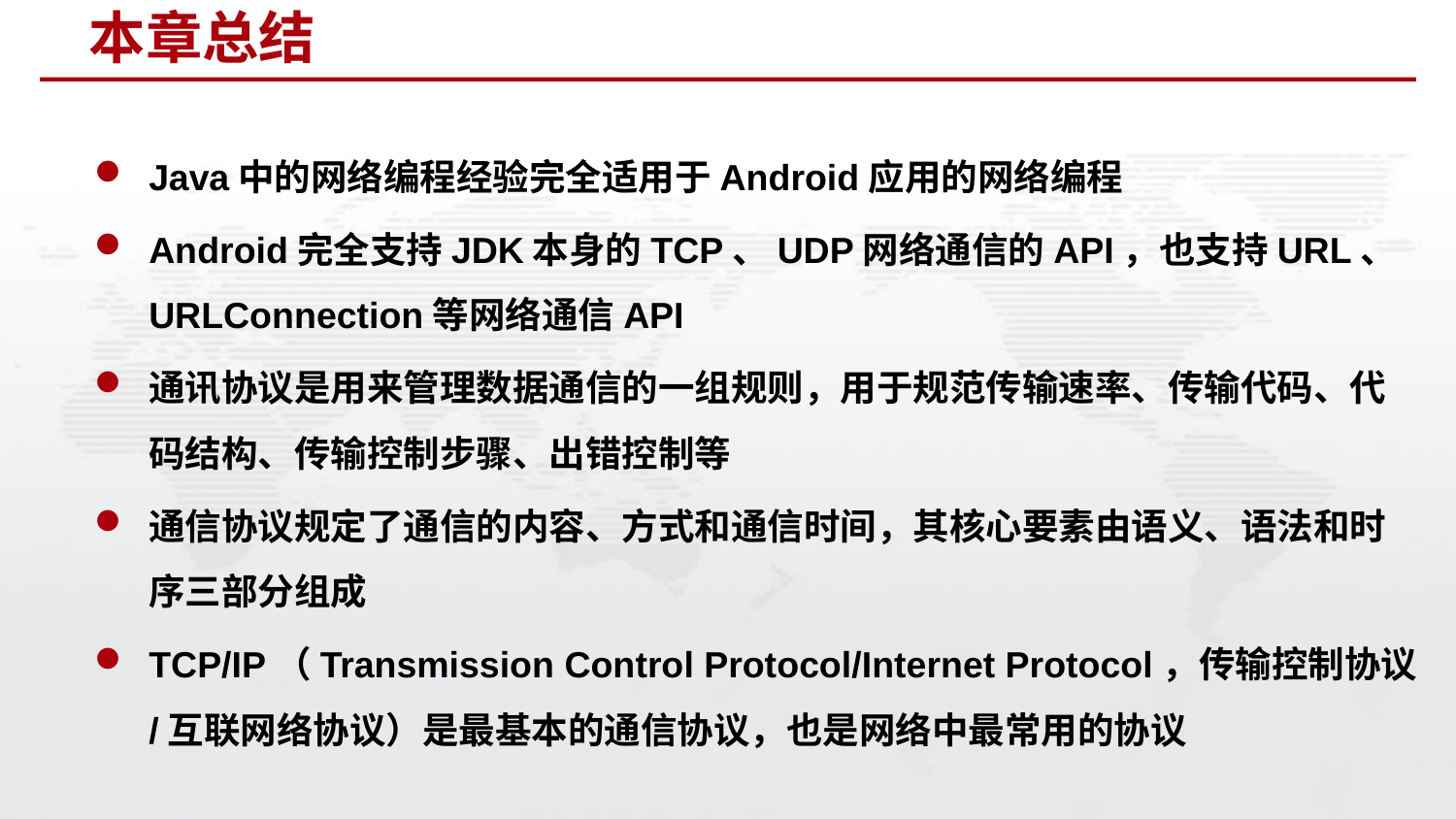

# 本章总结
Java中的网络编程经验完全适用于Android应用的网络编程
Android完全支持JDK本身的TCP、UDP网络通信的API，也支持URL、URLConnection等网络通信API
通讯协议是用来管理数据通信的一组规则，用于规范传输速率、传输代码、代码结构、传输控制步骤、出错控制等
通信协议规定了通信的内容、方式和通信时间，其核心要素由语义、语法和时序三部分组成
TCP/IP（Transmission Control Protocol/Internet Protocol，传输控制协议/互联网络协议）是最基本的通信协议，也是网络中最常用的协议